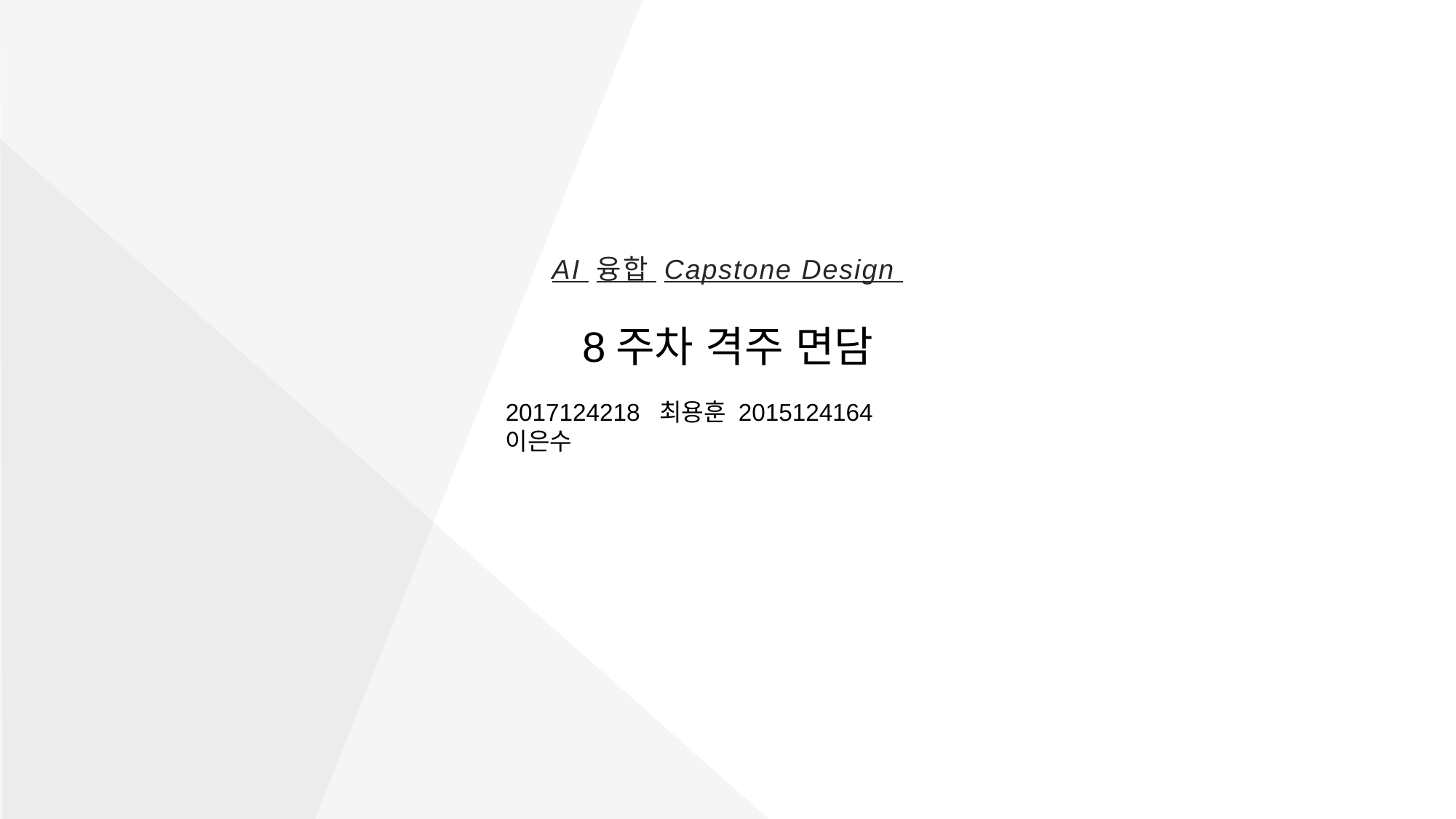

AI 융합 Capstone Design

8주차 격주 면담
2017124218  최용훈 2015124164 이은수